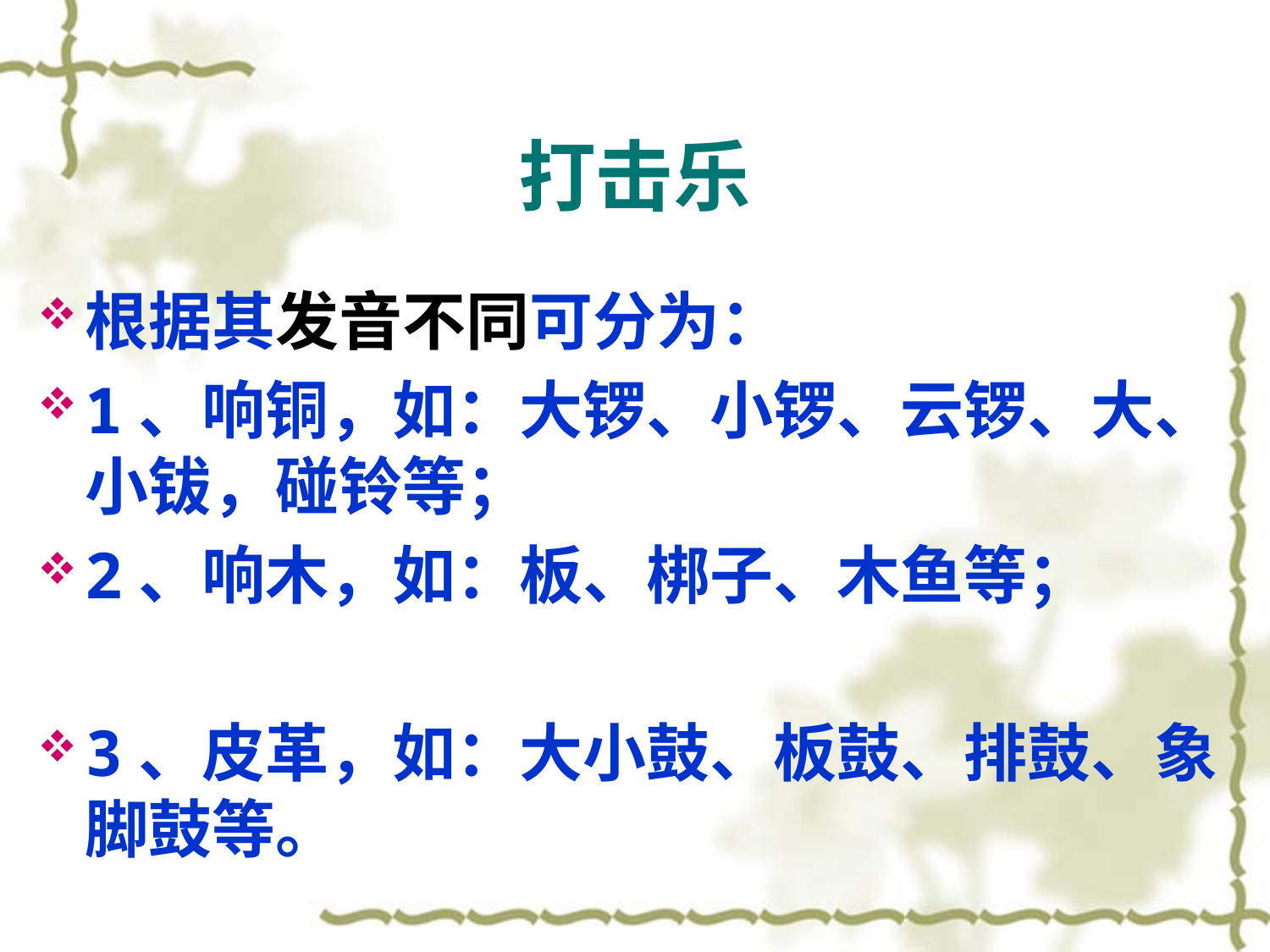

# 打击乐
根据其发音不同可分为：
1、响铜，如：大锣、小锣、云锣、大、小钹，碰铃等；
2、响木，如：板、梆子、木鱼等；

3、皮革，如：大小鼓、板鼓、排鼓、象脚鼓等。